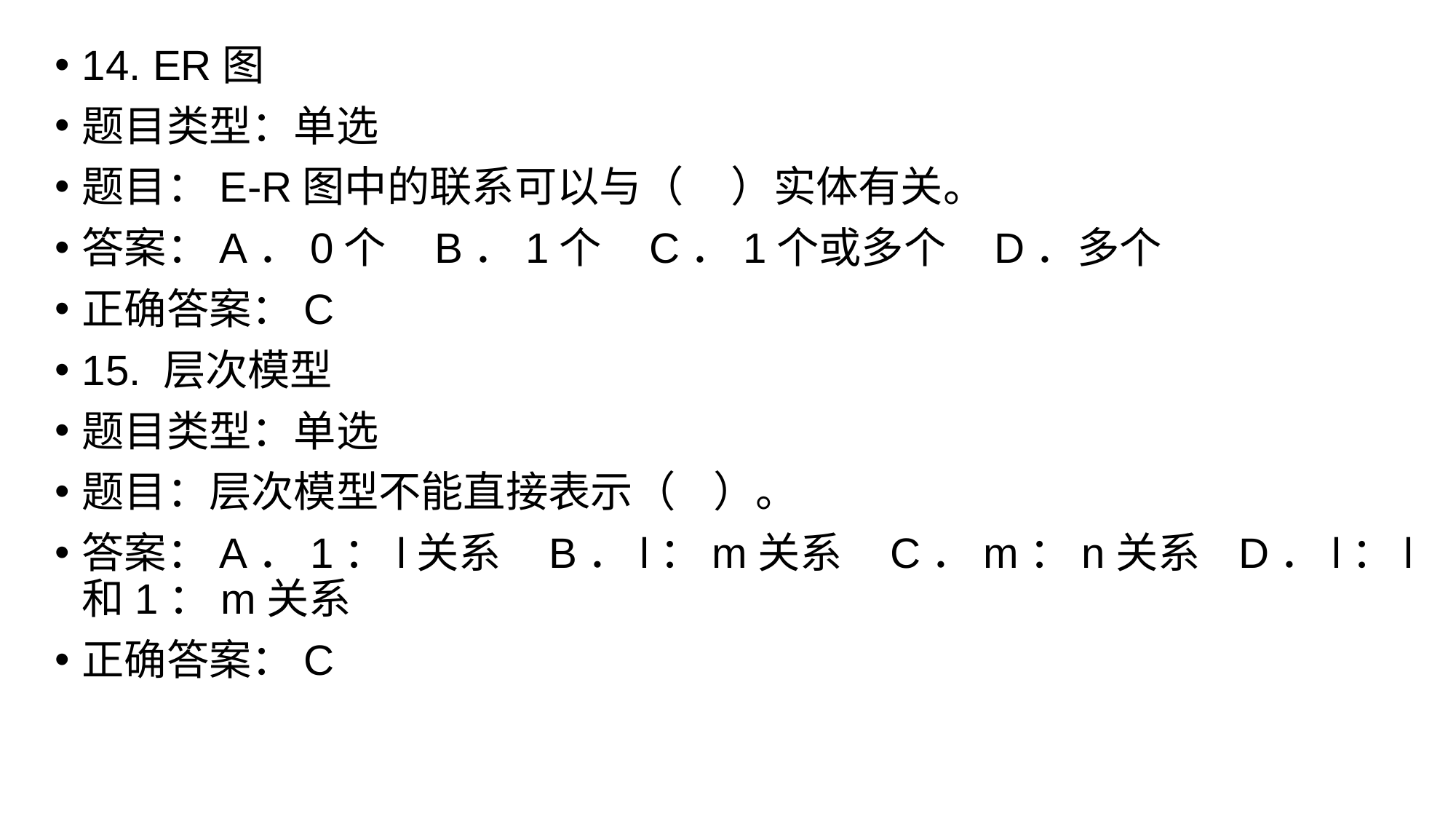

14. ER图
题目类型：单选
题目：E-R图中的联系可以与（     ）实体有关。
答案：A．0个    B．1个    C．1个或多个    D．多个
正确答案：C
15. 层次模型
题目类型：单选
题目：层次模型不能直接表示（    ）。
答案：A．1：l关系    B．l：m关系    C．m：n关系   D．l：l和1：m关系
正确答案：C